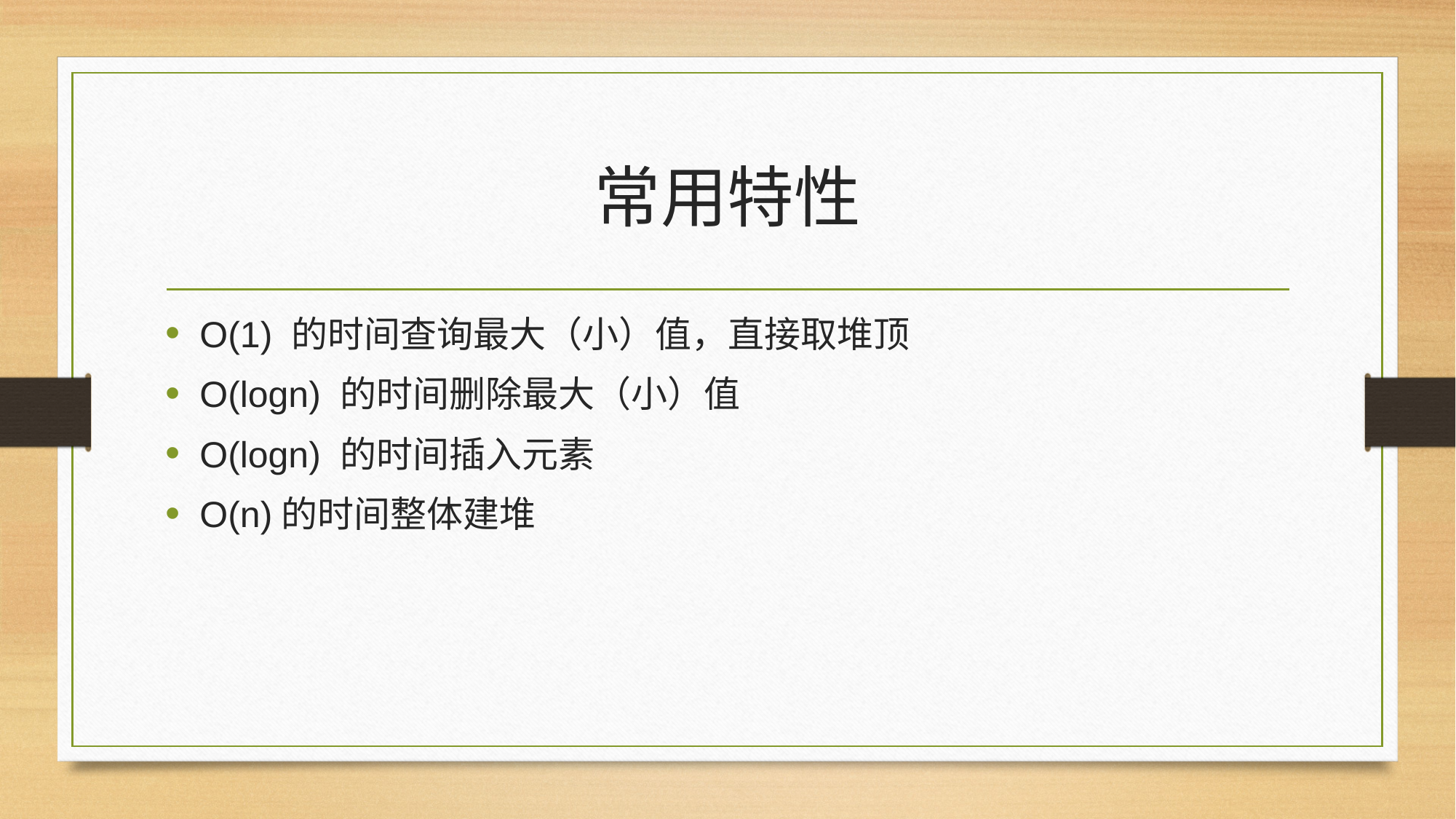

# 常用特性
O(1) 的时间查询最大（小）值，直接取堆顶
O(logn) 的时间删除最大（小）值
O(logn) 的时间插入元素
O(n)的时间整体建堆